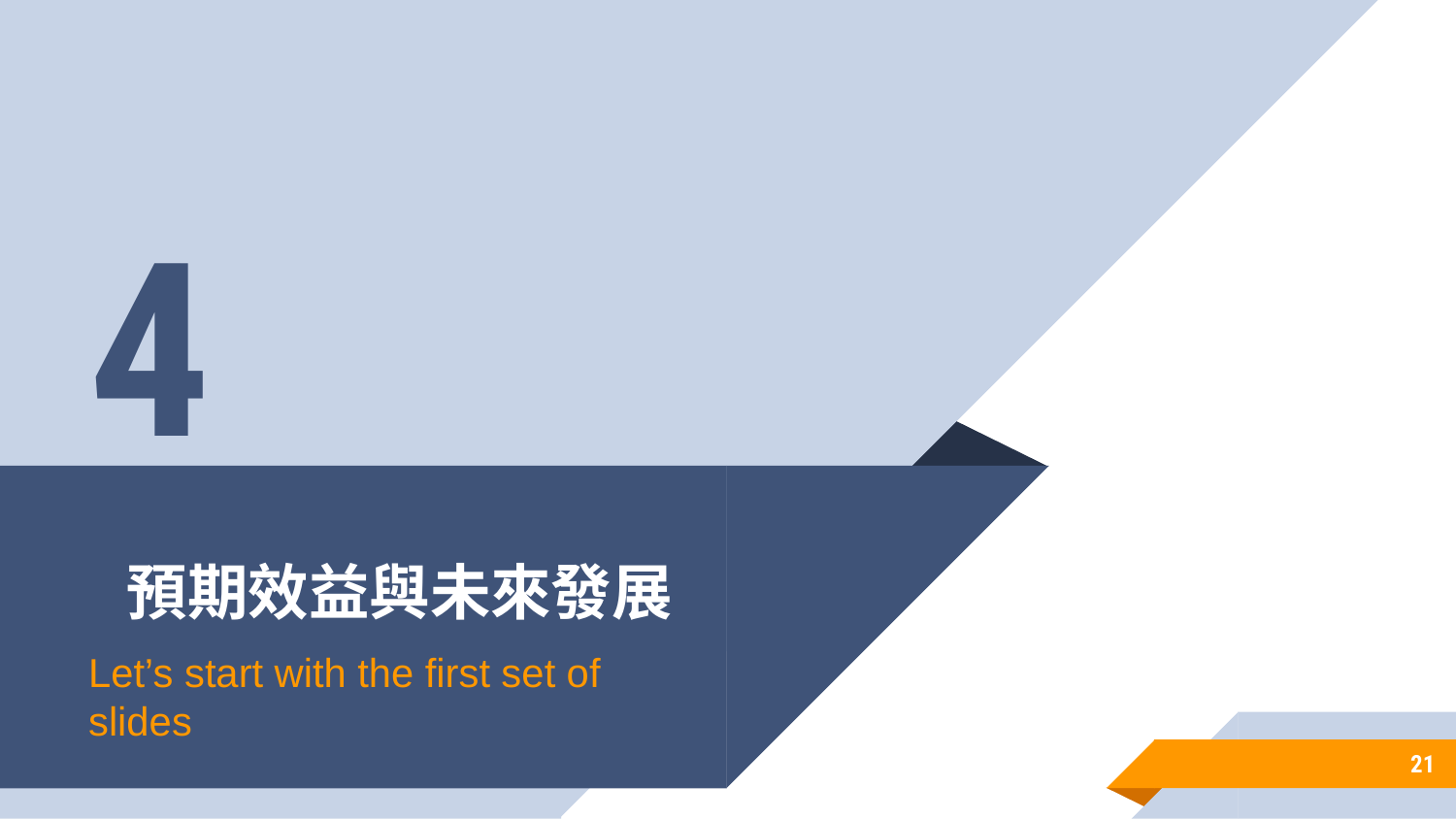

4
# 預期效益與未來發展
Let’s start with the first set of slides
21